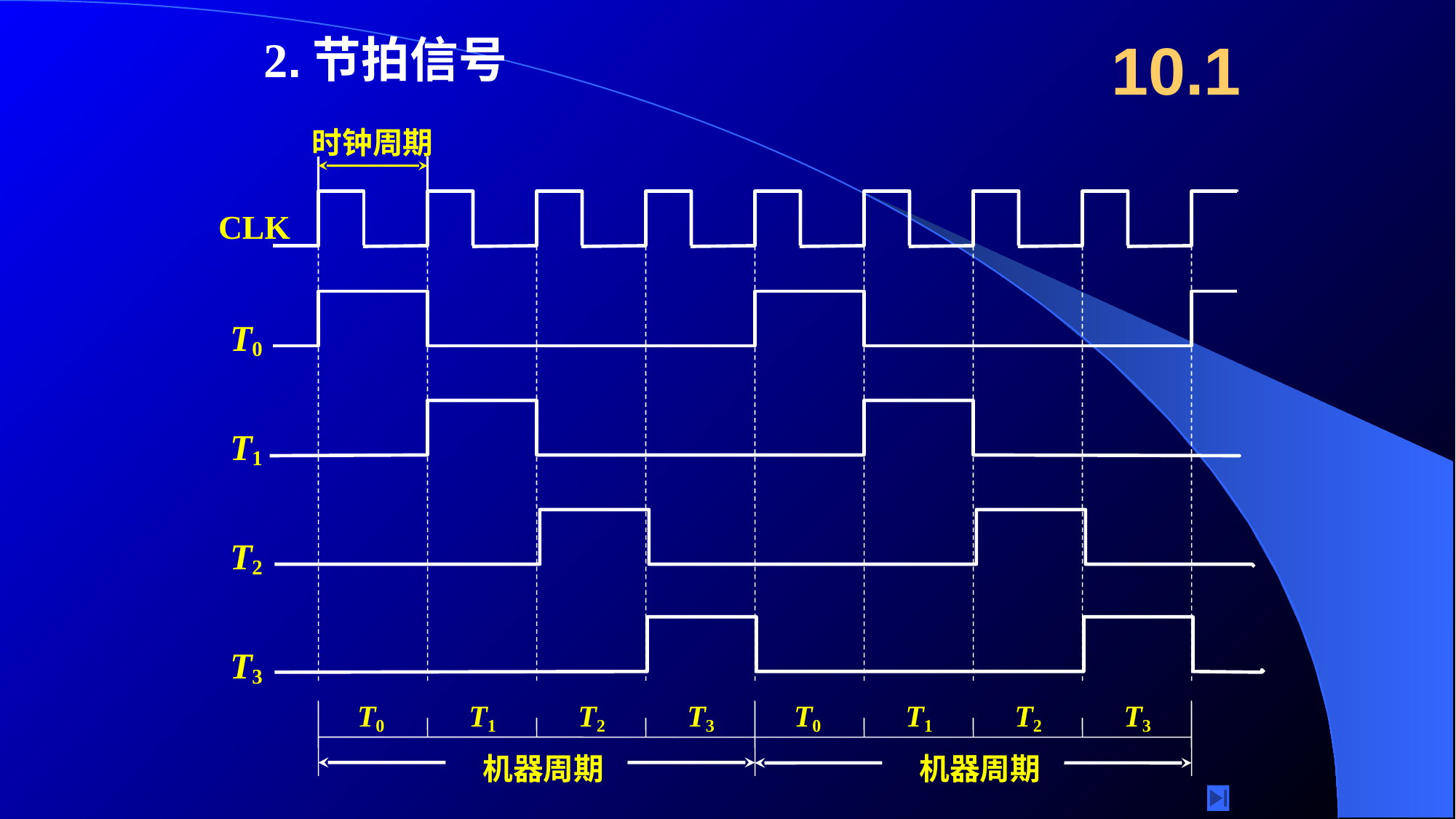

10.1
2.节拍信号
#
时钟周期

CLK

T0

T1

T2

T3
T0
T1
T2
T3
T0
T1
T2
T3

机器周期
机器周期